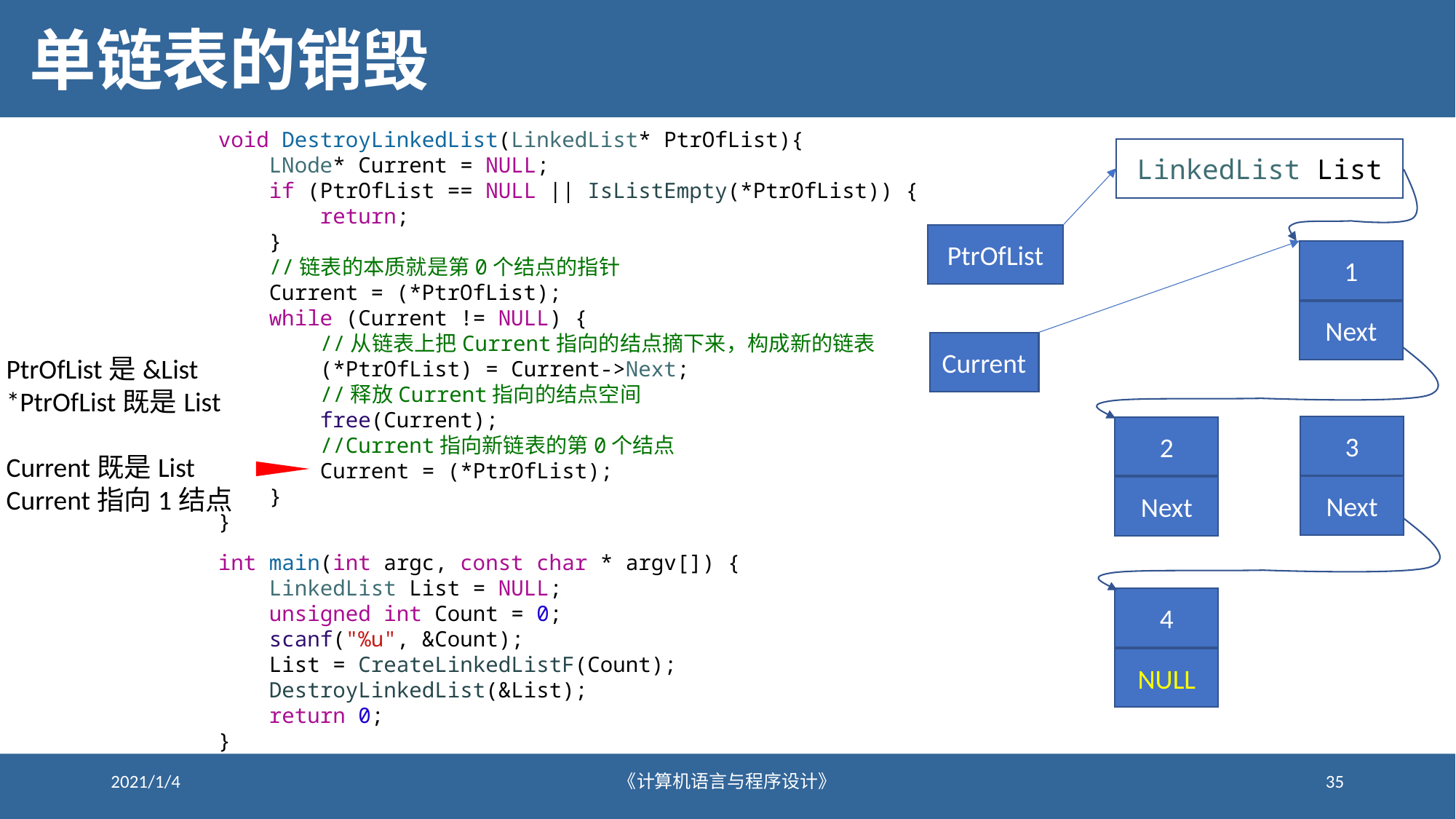

# 单链表的销毁
void DestroyLinkedList(LinkedList* PtrOfList){
    LNode* Current = NULL;
    if (PtrOfList == NULL || IsListEmpty(*PtrOfList)) {
        return;
    }
    //链表的本质就是第0个结点的指针
    Current = (*PtrOfList);
    while (Current != NULL) {
        //从链表上把Current指向的结点摘下来，构成新的链表
        (*PtrOfList) = Current->Next;
        //释放Current指向的结点空间
        free(Current);
        //Current指向新链表的第0个结点
        Current = (*PtrOfList);
    }
}
LinkedList List

PtrOfList
1
Next
Current
PtrOfList是&List
*PtrOfList既是List

Current既是List
Current指向1结点

3
Next
2
Next

int main(int argc, const char * argv[]) {
    LinkedList List = NULL;
    unsigned int Count = 0;
    scanf("%u", &Count);
    List = CreateLinkedListF(Count);
    DestroyLinkedList(&List);
    return 0;
}
4
NULL
2021/1/4
《计算机语言与程序设计》
35